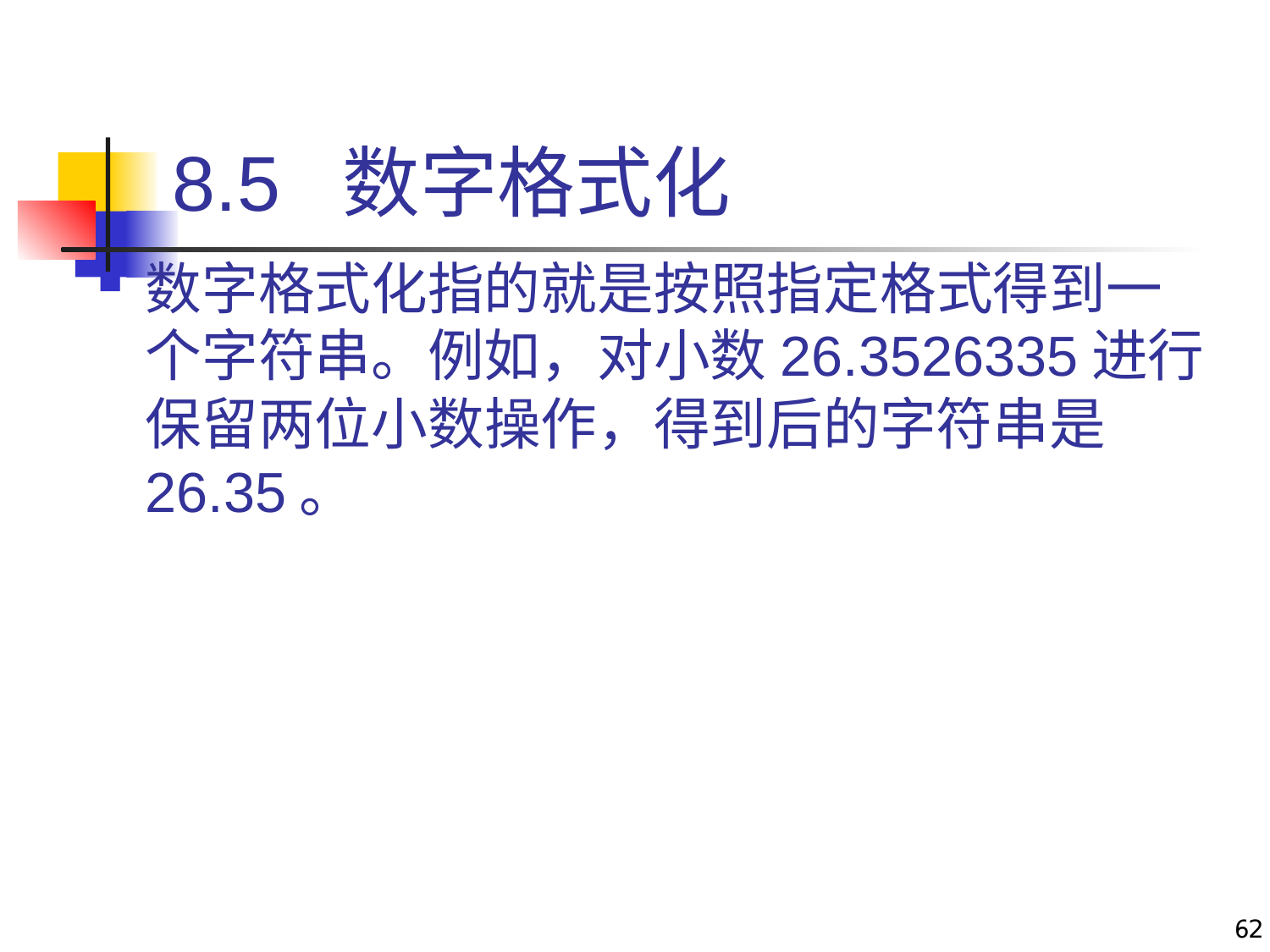

# 8.5  数字格式化
数字格式化指的就是按照指定格式得到一个字符串。例如，对小数26.3526335进行保留两位小数操作，得到后的字符串是26.35。
62